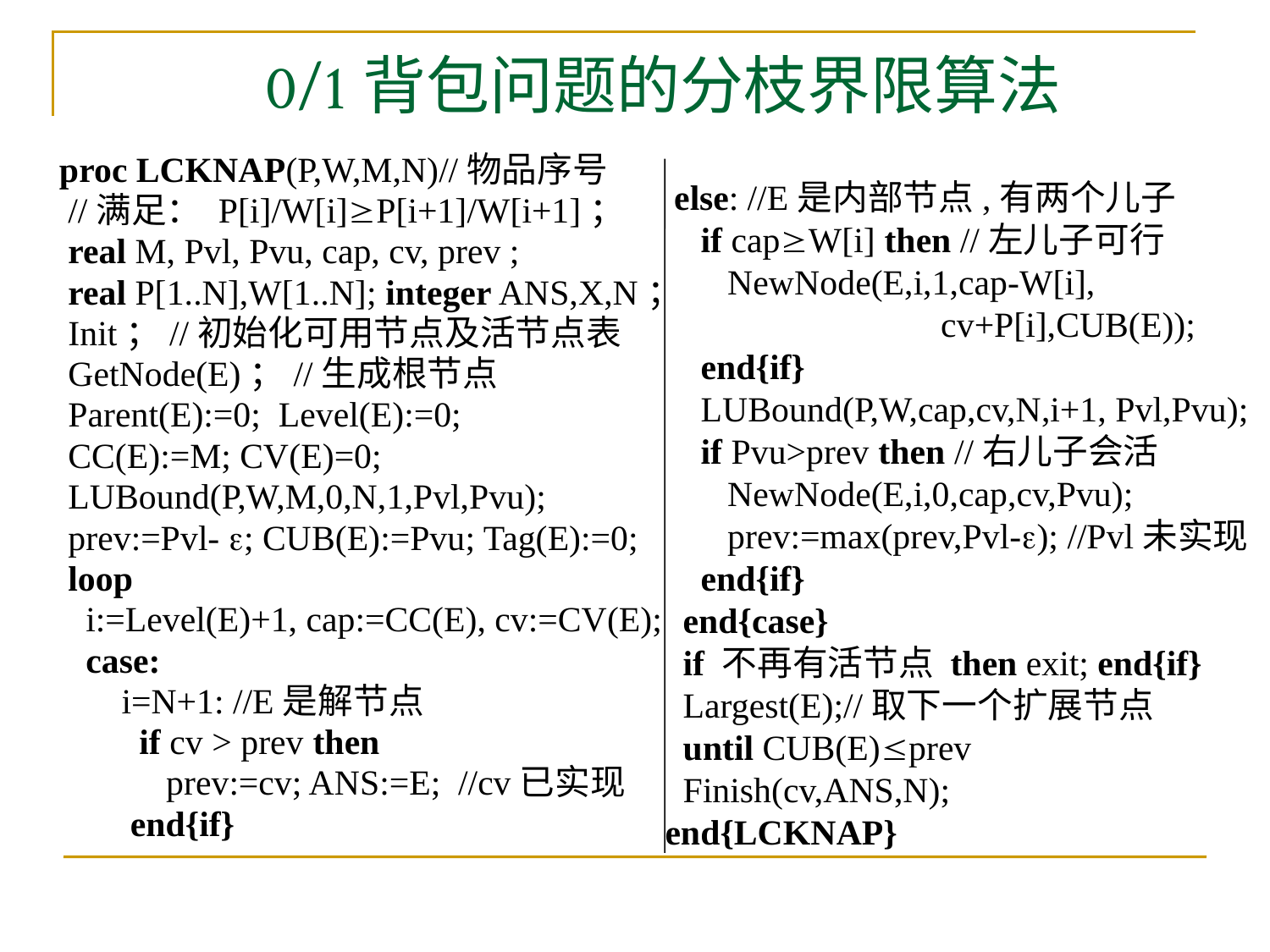

# 0/1背包问题的分枝界限算法
   proc LCKNAP(P,W,M,N)//物品序号
    //满足： P[i]/W[i]≥P[i+1]/W[i+1]；
    real M, Pvl, Pvu, cap, cv, prev ;
    real P[1..N],W[1..N]; integer ANS,X,N；
    Init；//初始化可用节点及活节点表
    GetNode(E)；//生成根节点
    Parent(E):=0;  Level(E):=0;
    CC(E):=M; CV(E)=0;
    LUBound(P,W,M,0,N,1,Pvl,Pvu);
    prev:=Pvl- ε; CUB(E):=Pvu; Tag(E):=0;
    loop
      i:=Level(E)+1, cap:=CC(E), cv:=CV(E);
      case:
          i=N+1: //E是解节点
            if cv > prev then
               prev:=cv; ANS:=E;  //cv已实现
           end{if}
   else: //E是内部节点,有两个儿子
      if cap≥W[i] then //左儿子可行
         NewNode(E,i,1,cap-W[i],
                                 cv+P[i],CUB(E));
      end{if}
      LUBound(P,W,cap,cv,N,i+1, Pvl,Pvu);
      if Pvu>prev then //右儿子会活
         NewNode(E,i,0,cap,cv,Pvu);
         prev:=max(prev,Pvl-ε); //Pvl未实现
      end{if}
    end{case}
    if 不再有活节点 then exit; end{if}
    Largest(E);//取下一个扩展节点
    until CUB(E)≤prev
    Finish(cv,ANS,N);
  end{LCKNAP}